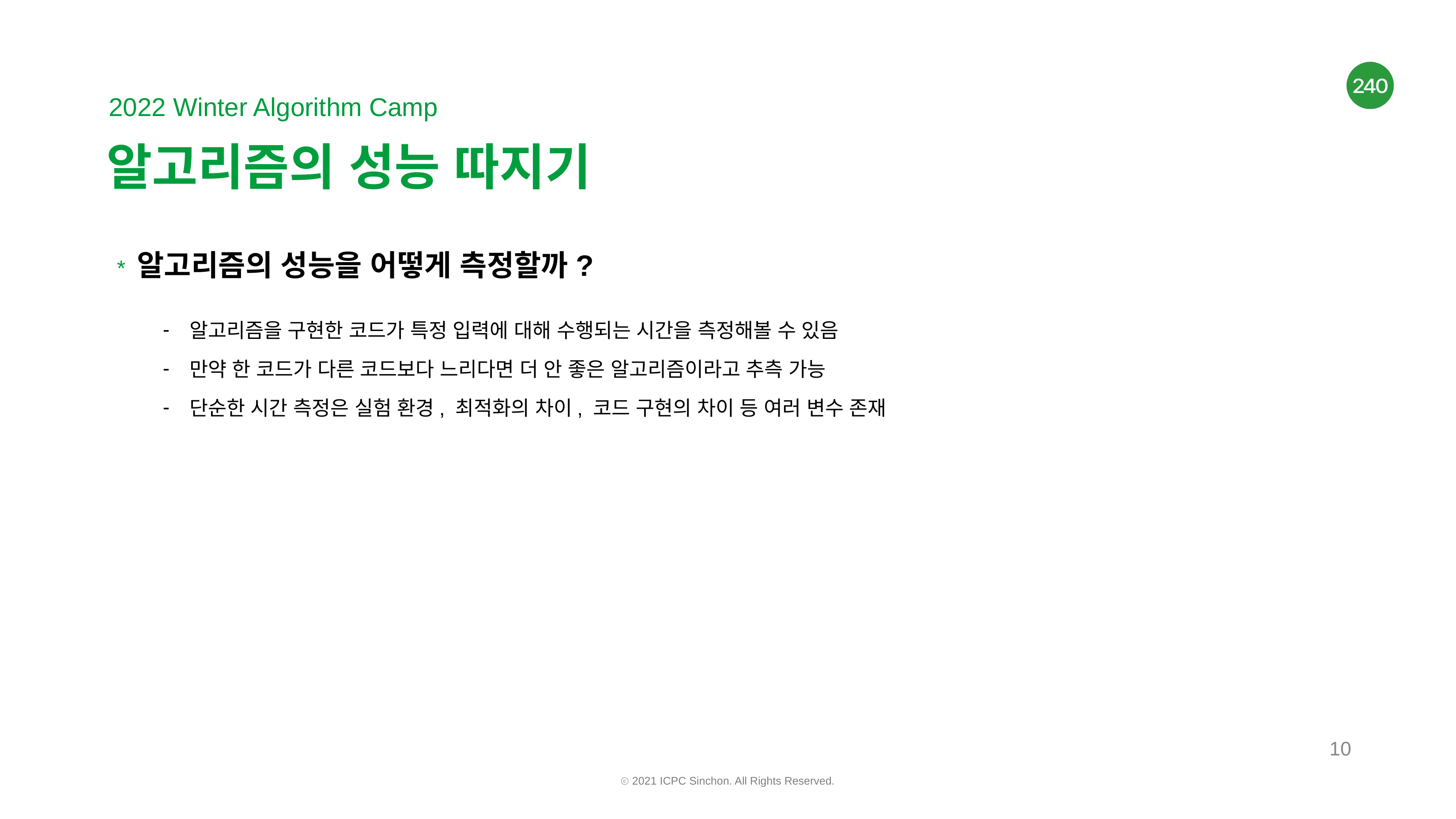

알고리즘의 성능 따지기
* 알고리즘의 성능을 어떻게 측정할까?
알고리즘을 구현한 코드가 특정 입력에 대해 수행되는 시간을 측정해볼 수 있음
만약 한 코드가 다른 코드보다 느리다면 더 안 좋은 알고리즘이라고 추측 가능
단순한 시간 측정은 실험 환경, 최적화의 차이, 코드 구현의 차이 등 여러 변수 존재
10
ⓒ 2021 ICPC Sinchon. All Rights Reserved.